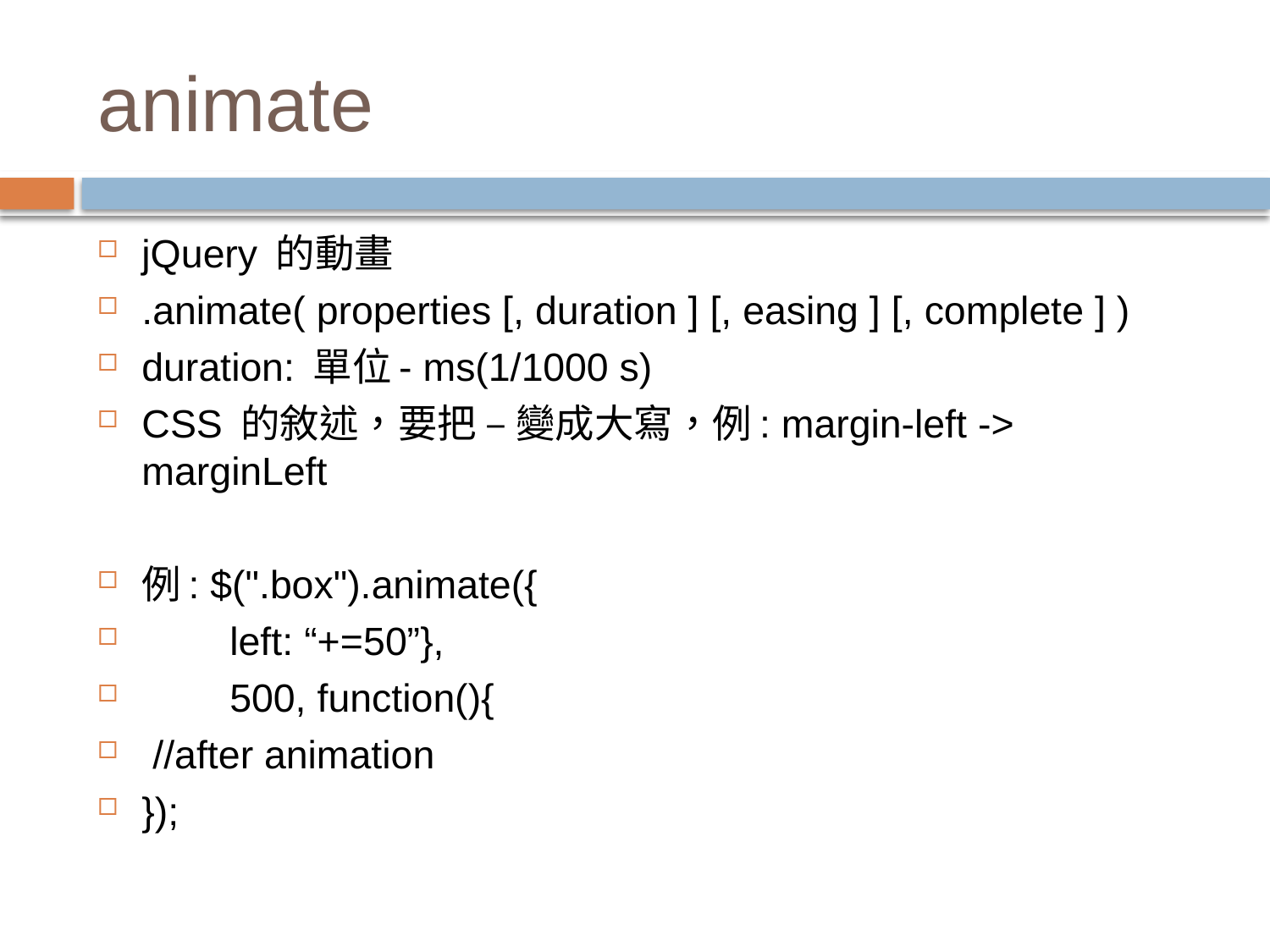

# animate
jQuery 的動畫
.animate( properties [, duration ] [, easing ] [, complete ] )
duration: 單位- ms(1/1000 s)
CSS 的敘述，要把 – 變成大寫，例: margin-left -> marginLeft

例: $(".box").animate({
        left: “+=50”},
        500, function(){
 //after animation
});